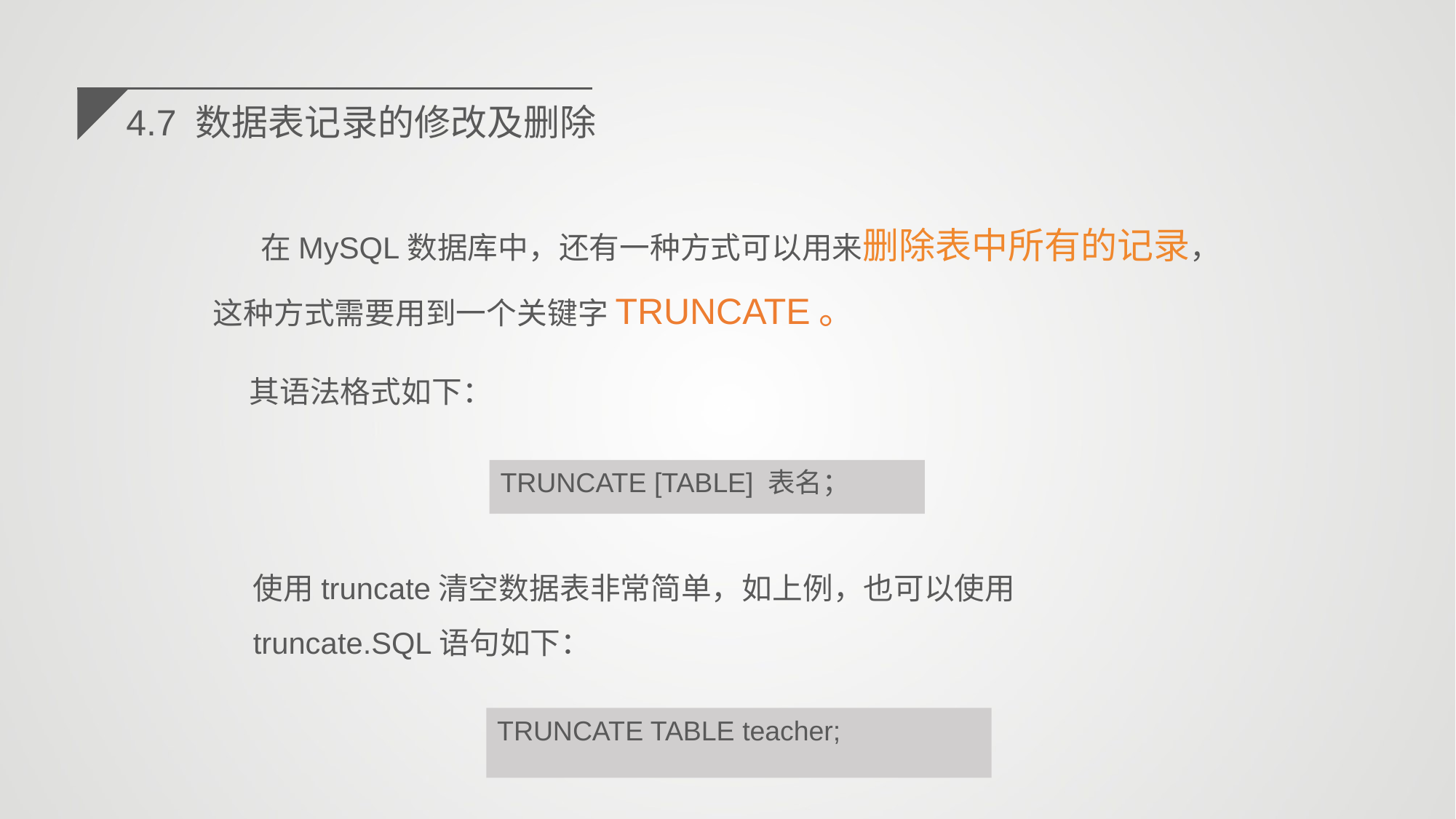

4.7 数据表记录的修改及删除

      在MySQL数据库中，还有一种方式可以用来删除表中所有的记录，这种方式需要用到一个关键字TRUNCATE。
其语法格式如下：
TRUNCATE [TABLE] 表名；

使用truncate清空数据表非常简单，如上例，也可以使用truncate.SQL语句如下：
TRUNCATE TABLE teacher;